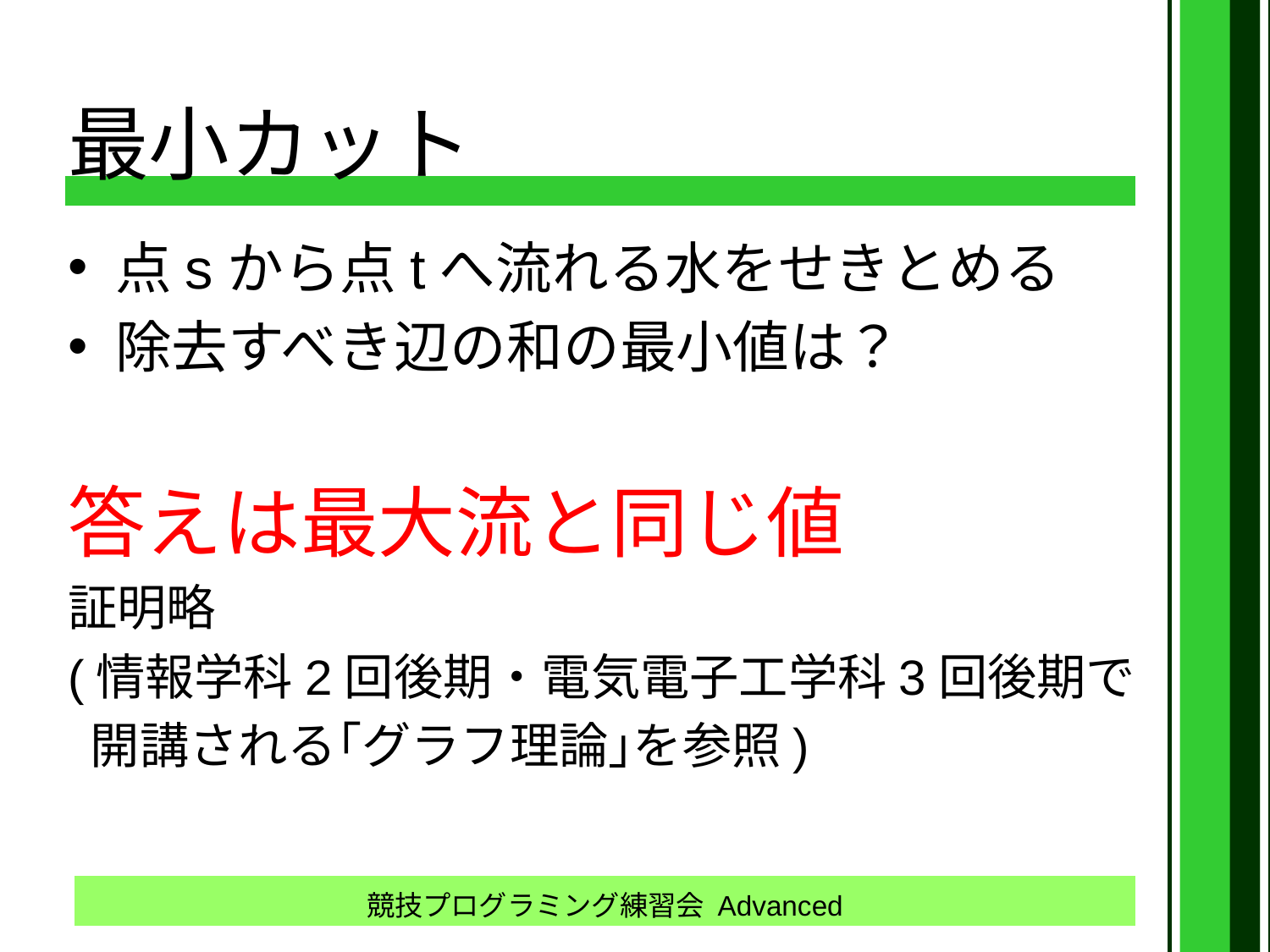

# 最小カット
点sから点tへ流れる水をせきとめる
除去すべき辺の和の最小値は？

答えは最大流と同じ値
証明略
(情報学科2回後期・電気電子工学科3回後期で
 開講される｢グラフ理論｣を参照)

競技プログラミング練習会 Advanced